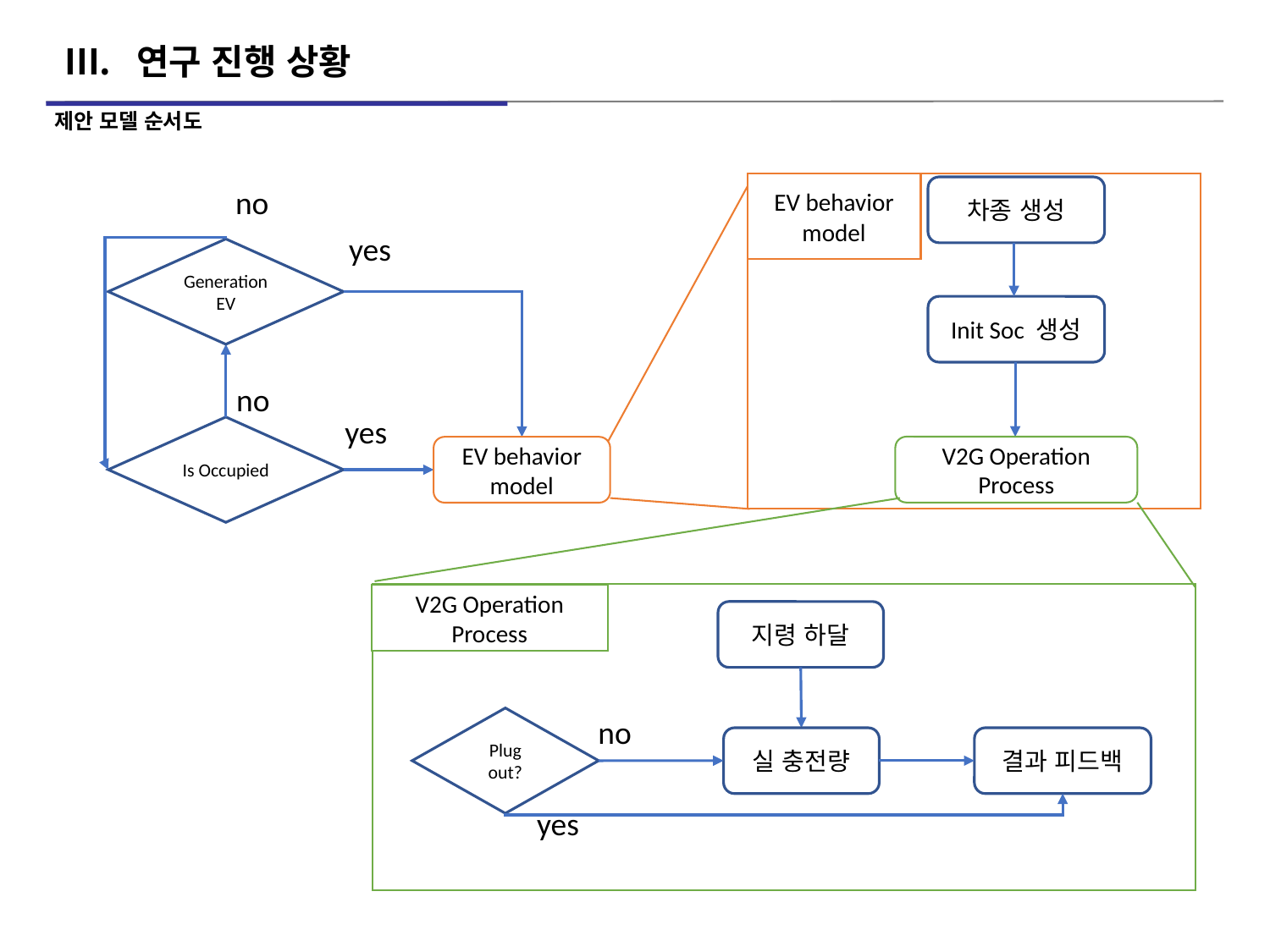

# 연구 진행 상황
제안 모델 순서도
EV behavior model

차종 생성
no
yes
Generation EV
Init Soc 생성
no
yes
Is Occupied
V2G Operation Process
EV behavior model

V2G Operation Process
지령 하달
no
Plug out?
실 충전량
결과 피드백
yes